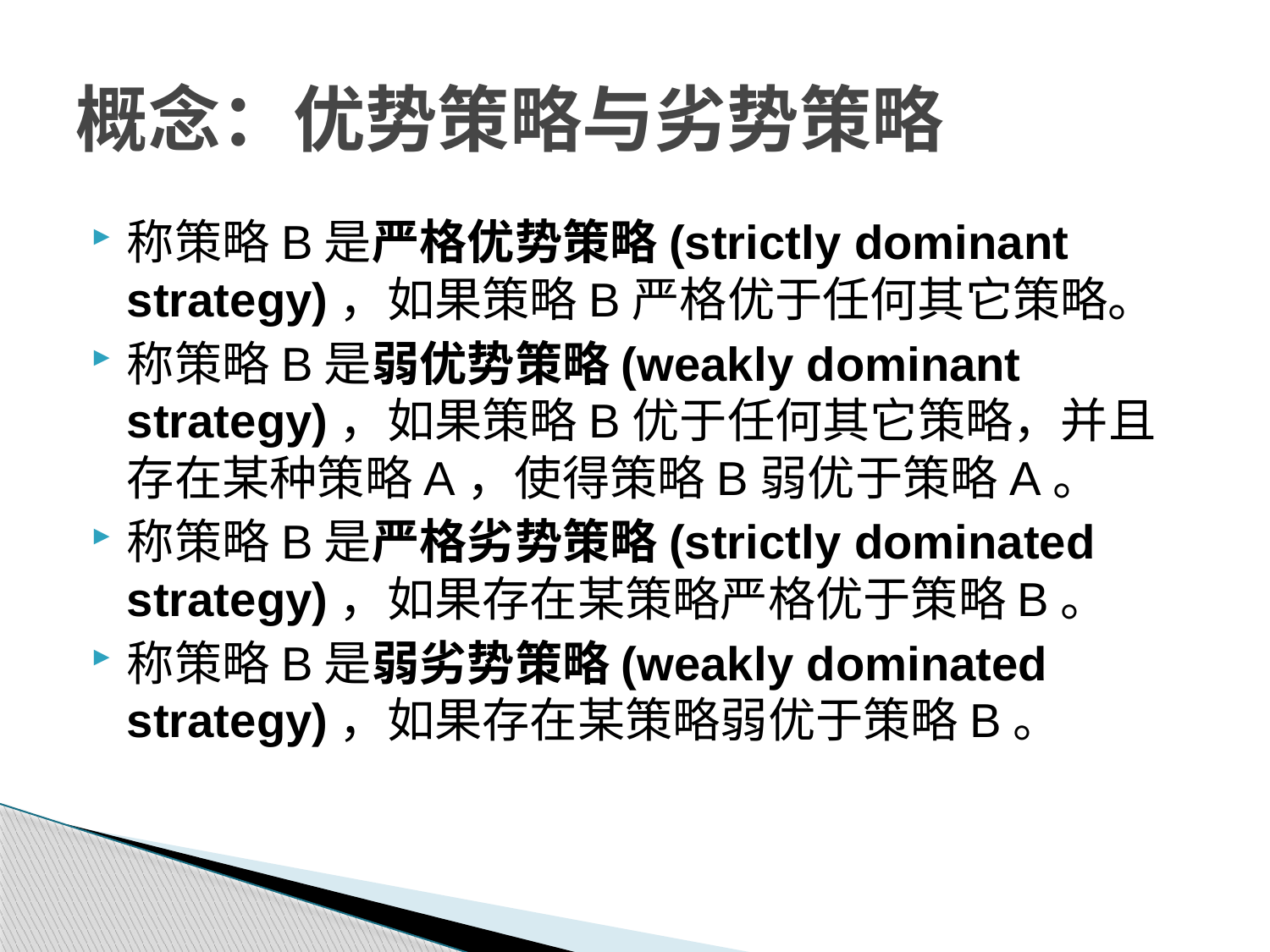

# 概念：优势策略与劣势策略
称策略B是严格优势策略(strictly dominant strategy)，如果策略B严格优于任何其它策略。
称策略B是弱优势策略(weakly dominant strategy)，如果策略B优于任何其它策略，并且存在某种策略A，使得策略B弱优于策略A。
称策略B是严格劣势策略(strictly dominated strategy)，如果存在某策略严格优于策略B。
称策略B是弱劣势策略(weakly dominated strategy)，如果存在某策略弱优于策略B。